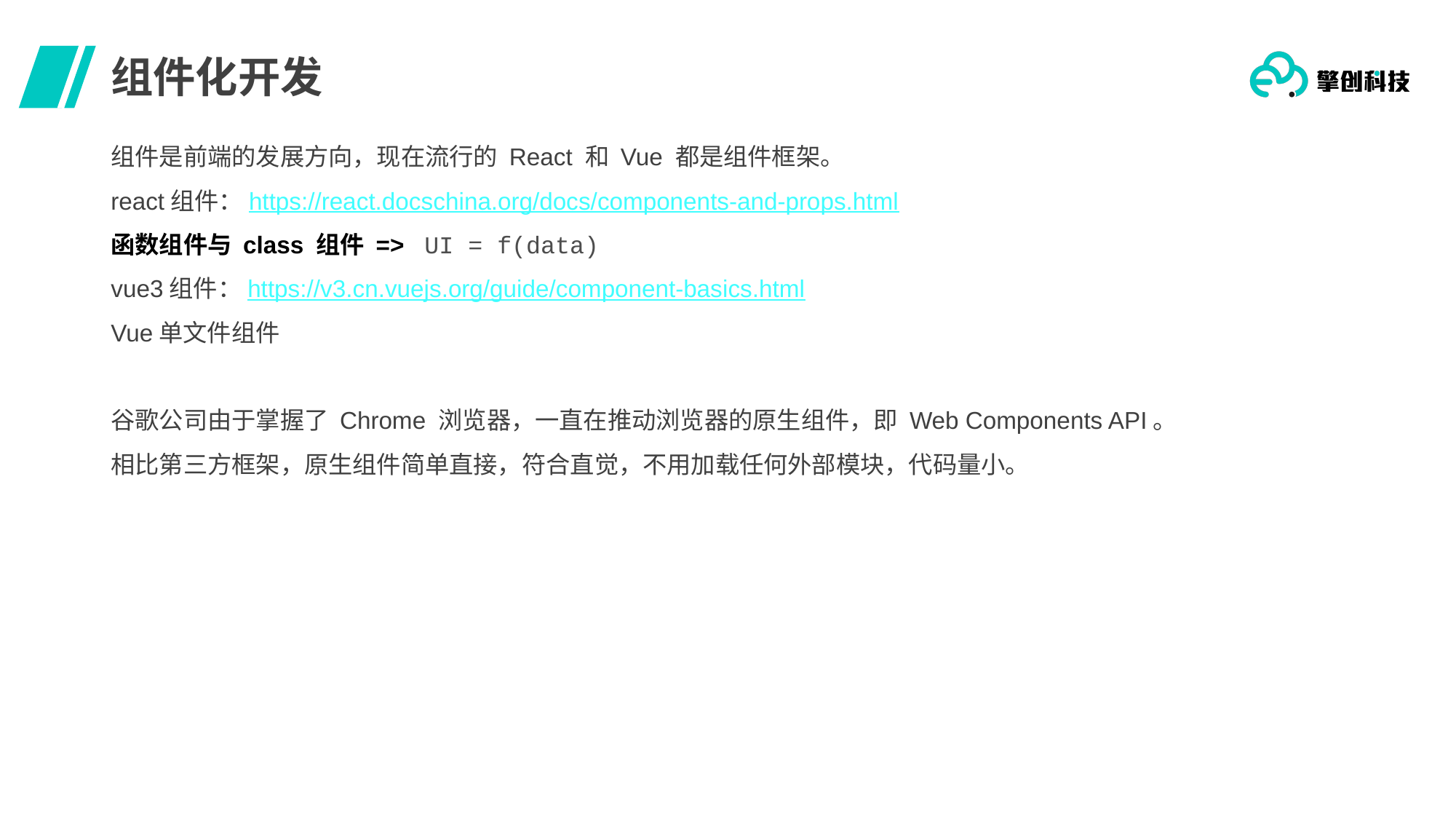

# 组件化开发
组件是前端的发展方向，现在流行的 React 和 Vue 都是组件框架。
react组件：https://react.docschina.org/docs/components-and-props.html
函数组件与 class 组件 =>   UI = f(data)
vue3组件：https://v3.cn.vuejs.org/guide/component-basics.html
Vue单文件组件

谷歌公司由于掌握了 Chrome 浏览器，一直在推动浏览器的原生组件，即 Web Components API。
相比第三方框架，原生组件简单直接，符合直觉，不用加载任何外部模块，代码量小。